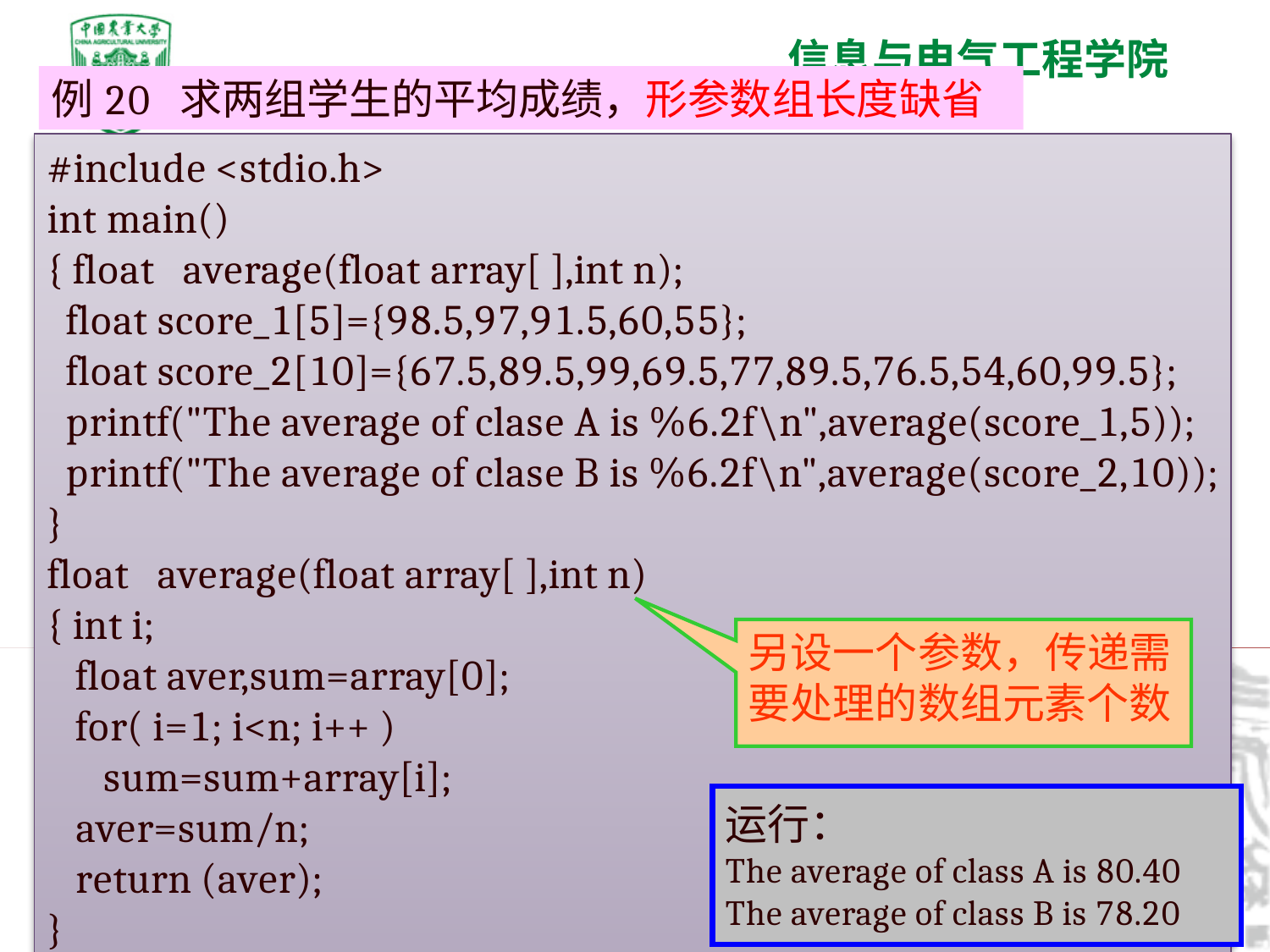

例20  求两组学生的平均成绩，形参数组长度缺省
#include <stdio.h>
int main()
{ float   average(float array[ ],int n);
  float score_1[5]={98.5,97,91.5,60,55};
  float score_2[10]={67.5,89.5,99,69.5,77,89.5,76.5,54,60,99.5};
  printf("The average of clase A is %6.2f\n",average(score_1,5));
  printf("The average of clase B is %6.2f\n",average(score_2,10));
}
float   average(float array[ ],int n)
{ int i;
   float aver,sum=array[0];
   for( i=1; i<n; i++ )
      sum=sum+array[i];
   aver=sum/n;
   return (aver);
}
另设一个参数，传递需要处理的数组元素个数
运行：
The average of class A is 80.40
The average of class B is 78.20
<
>